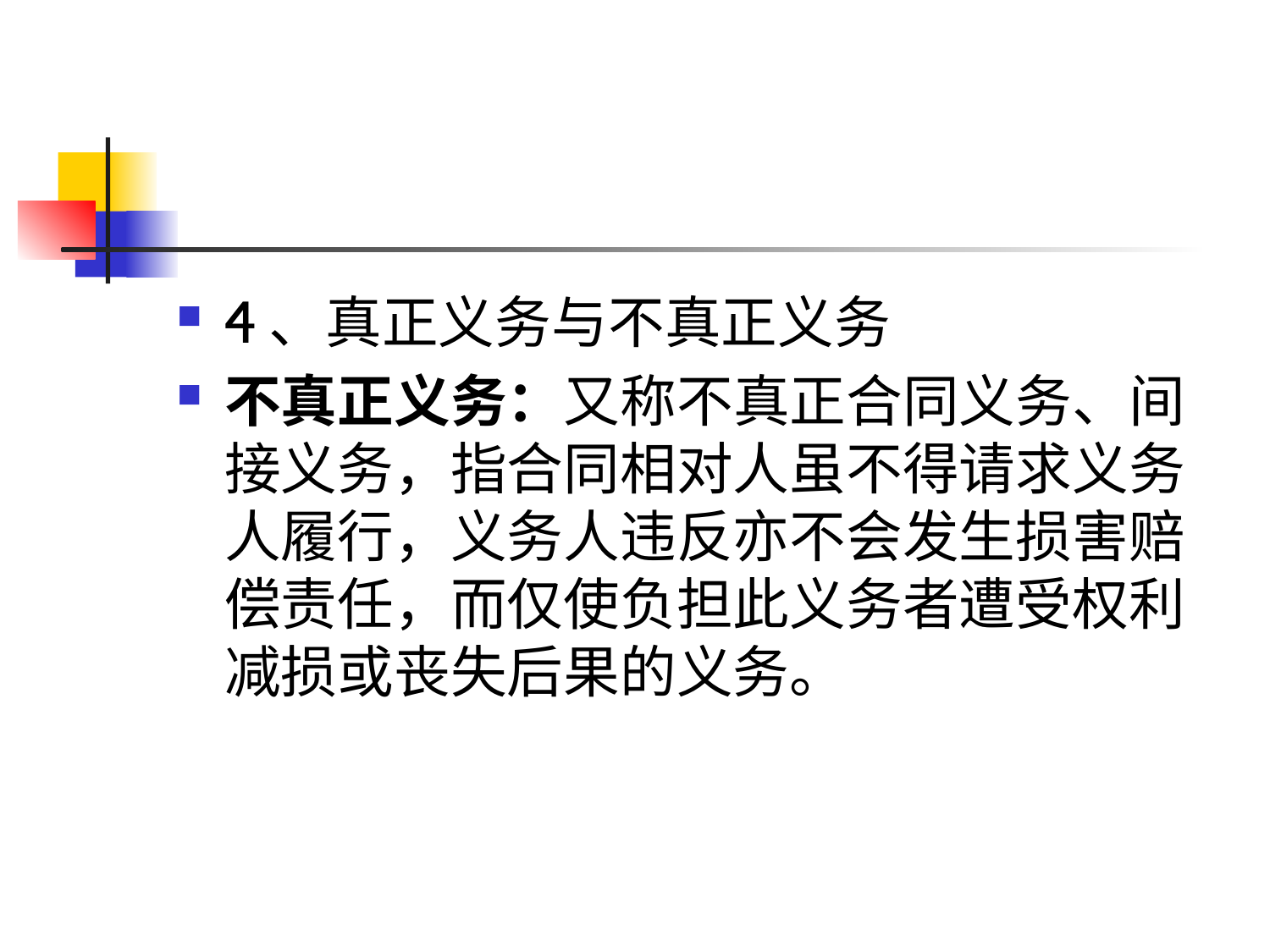

#
4、真正义务与不真正义务
不真正义务：又称不真正合同义务、间接义务，指合同相对人虽不得请求义务人履行，义务人违反亦不会发生损害赔偿责任，而仅使负担此义务者遭受权利减损或丧失后果的义务。